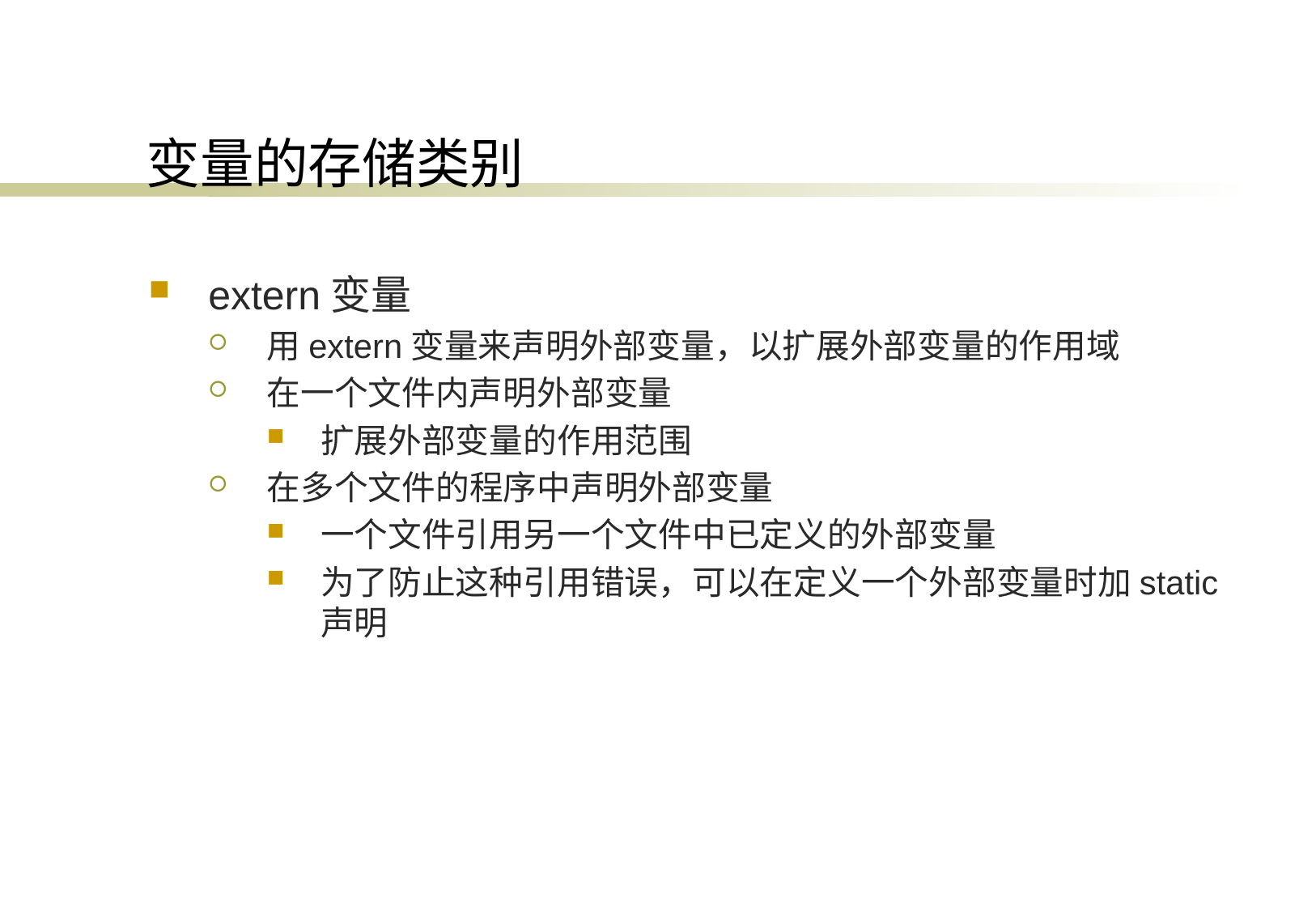

# 变量的存储类别
extern变量
用extern变量来声明外部变量，以扩展外部变量的作用域
在一个文件内声明外部变量
扩展外部变量的作用范围
在多个文件的程序中声明外部变量
一个文件引用另一个文件中已定义的外部变量
为了防止这种引用错误，可以在定义一个外部变量时加static声明